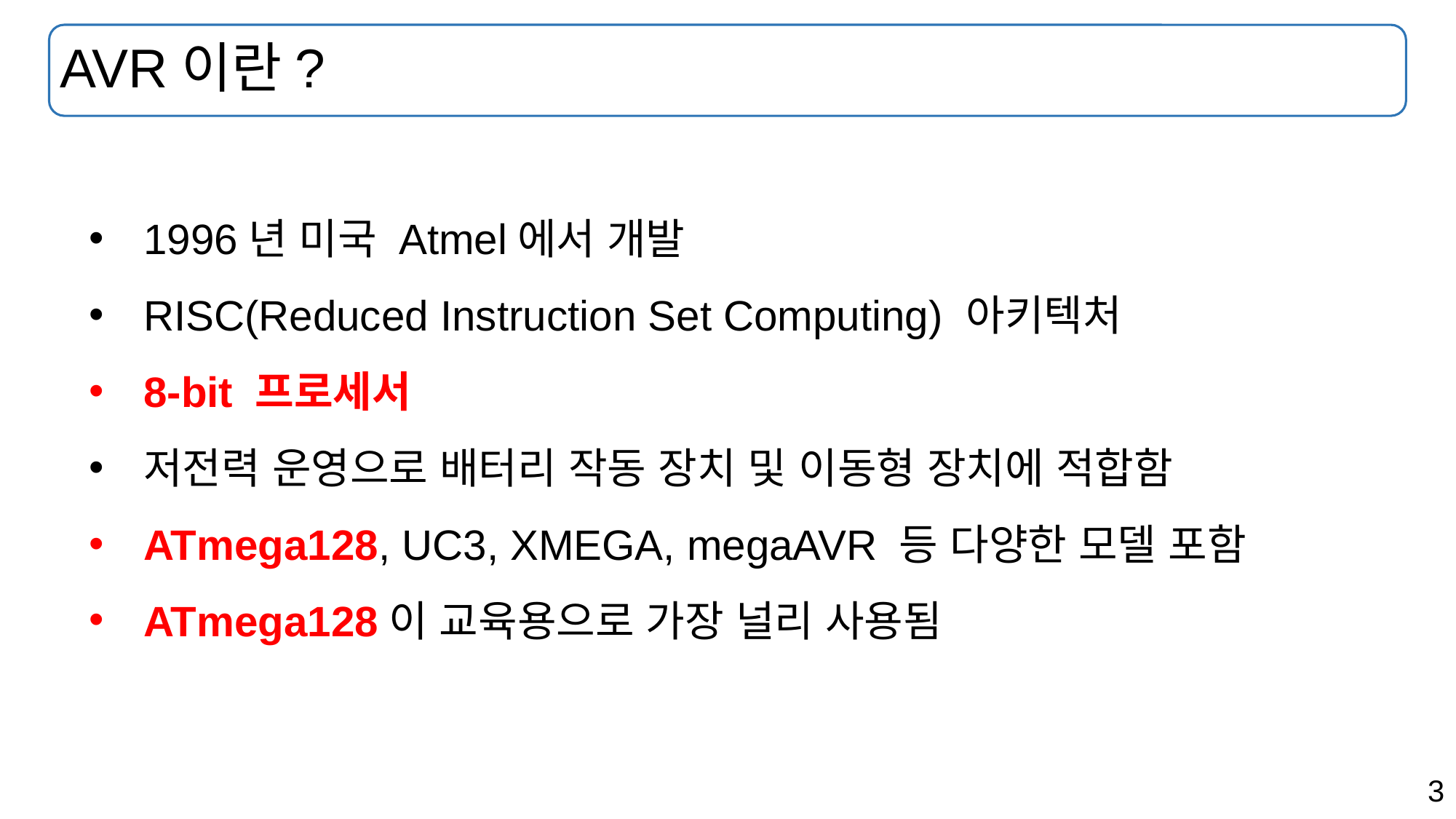

# AVR이란?
1996년 미국 Atmel에서 개발
RISC(Reduced Instruction Set Computing) 아키텍처
8-bit 프로세서
저전력 운영으로 배터리 작동 장치 및 이동형 장치에 적합함
ATmega128, UC3, XMEGA, megaAVR 등 다양한 모델 포함
ATmega128이 교육용으로 가장 널리 사용됨